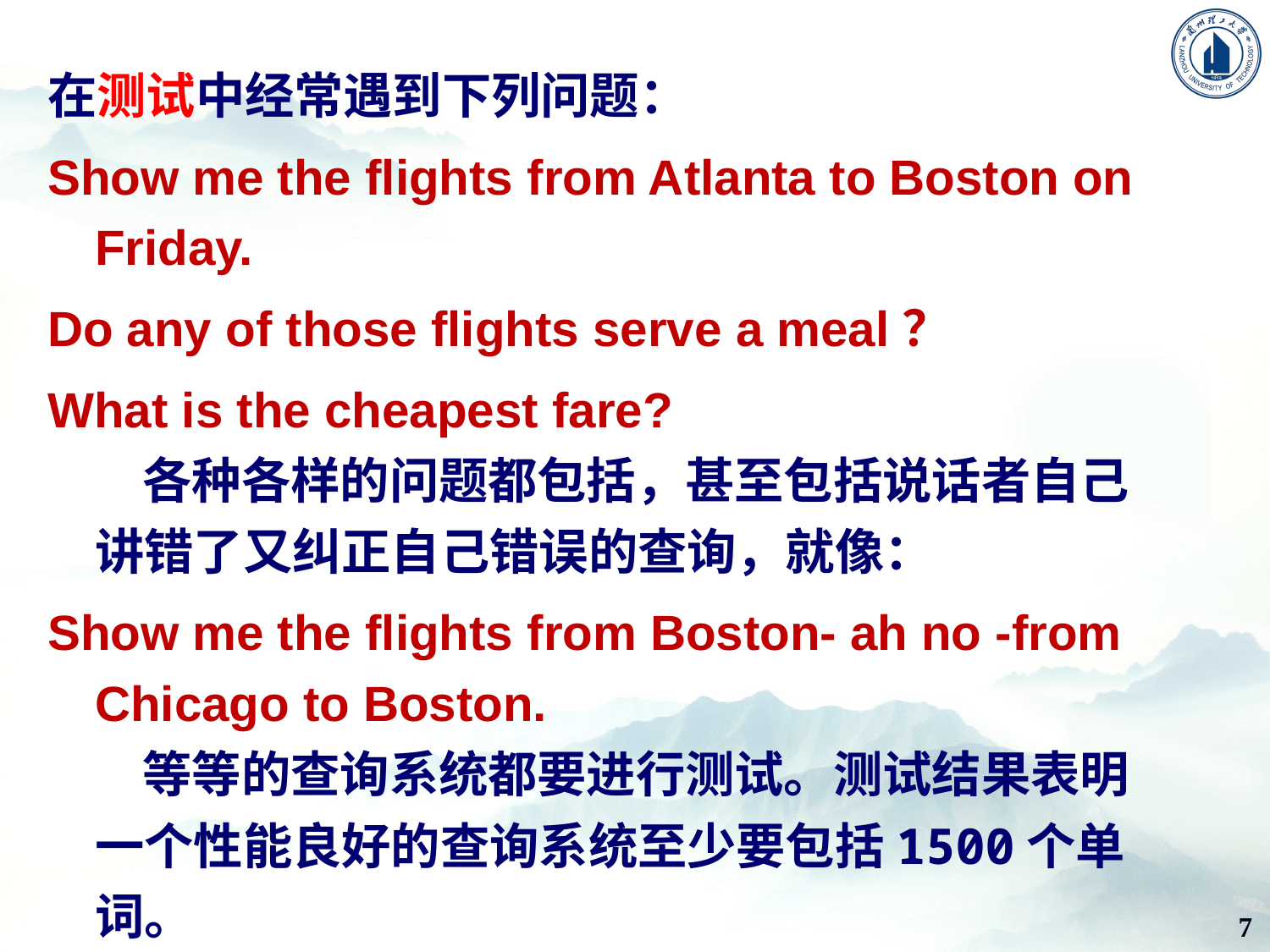

在测试中经常遇到下列问题：
Show me the flights from Atlanta to Boston on Friday.
Do any of those flights serve a meal？
What is the cheapest fare?
各种各样的问题都包括，甚至包括说话者自己讲错了又纠正自己错误的查询，就像：
Show me the flights from Boston- ah no -from Chicago to Boston.
等等的查询系统都要进行测试。测试结果表明一个性能良好的查询系统至少要包括1500个单词。
7